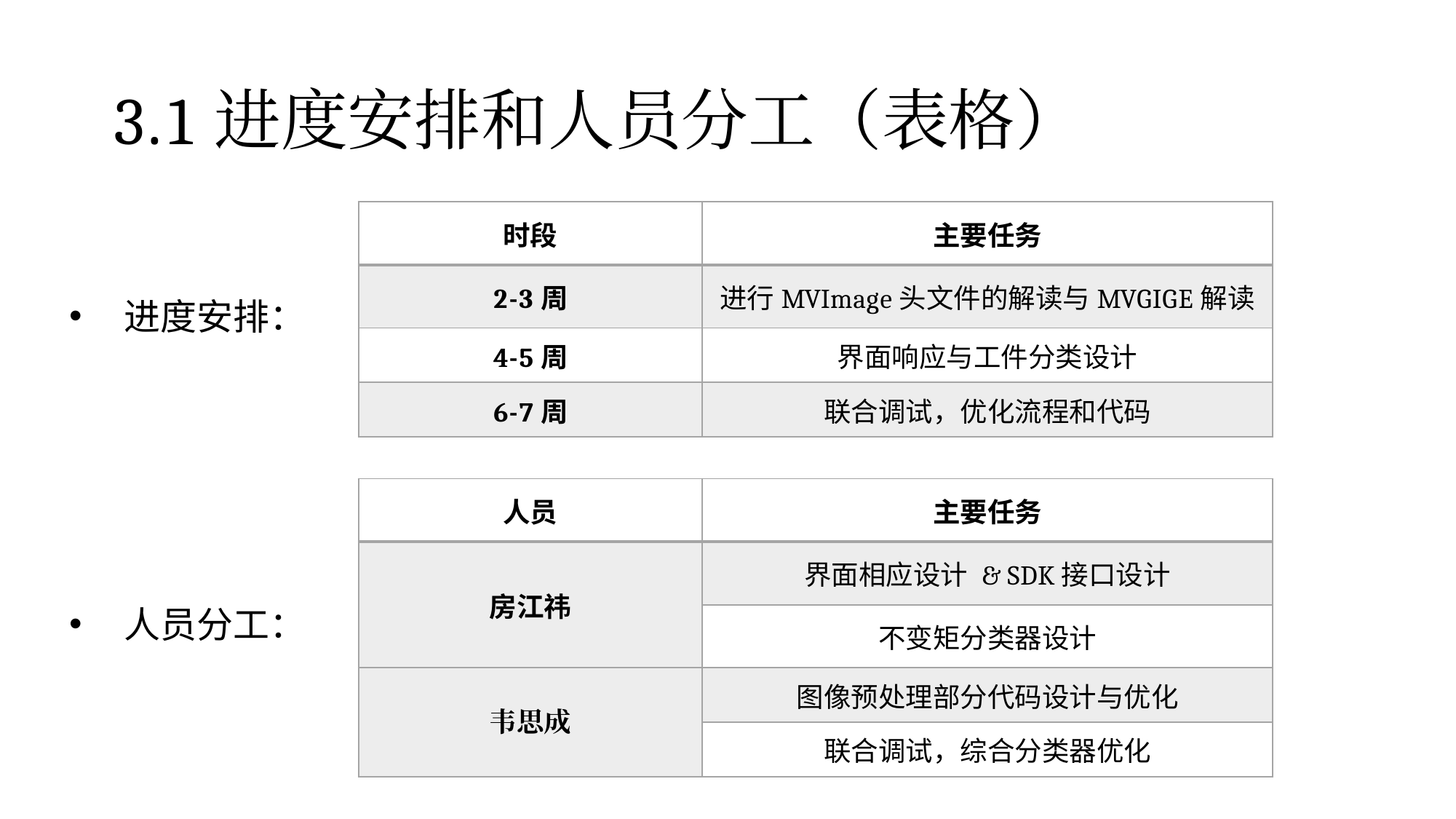

# 3.1进度安排和人员分工（表格）
| 时段 | 主要任务 |
| --- | --- |
| 2-3周 | 进行MVImage头文件的解读与MVGIGE解读 |
| 4-5周 | 界面响应与工件分类设计 |
| 6-7周 | 联合调试，优化流程和代码 |
进度安排：
| 人员 | 主要任务 |
| --- | --- |
| 房江祎 | 界面相应设计 & SDK接口设计 |
|  | 不变矩分类器设计 |
| 韦思成 | 图像预处理部分代码设计与优化 |
|  | 联合调试，综合分类器优化 |
人员分工：